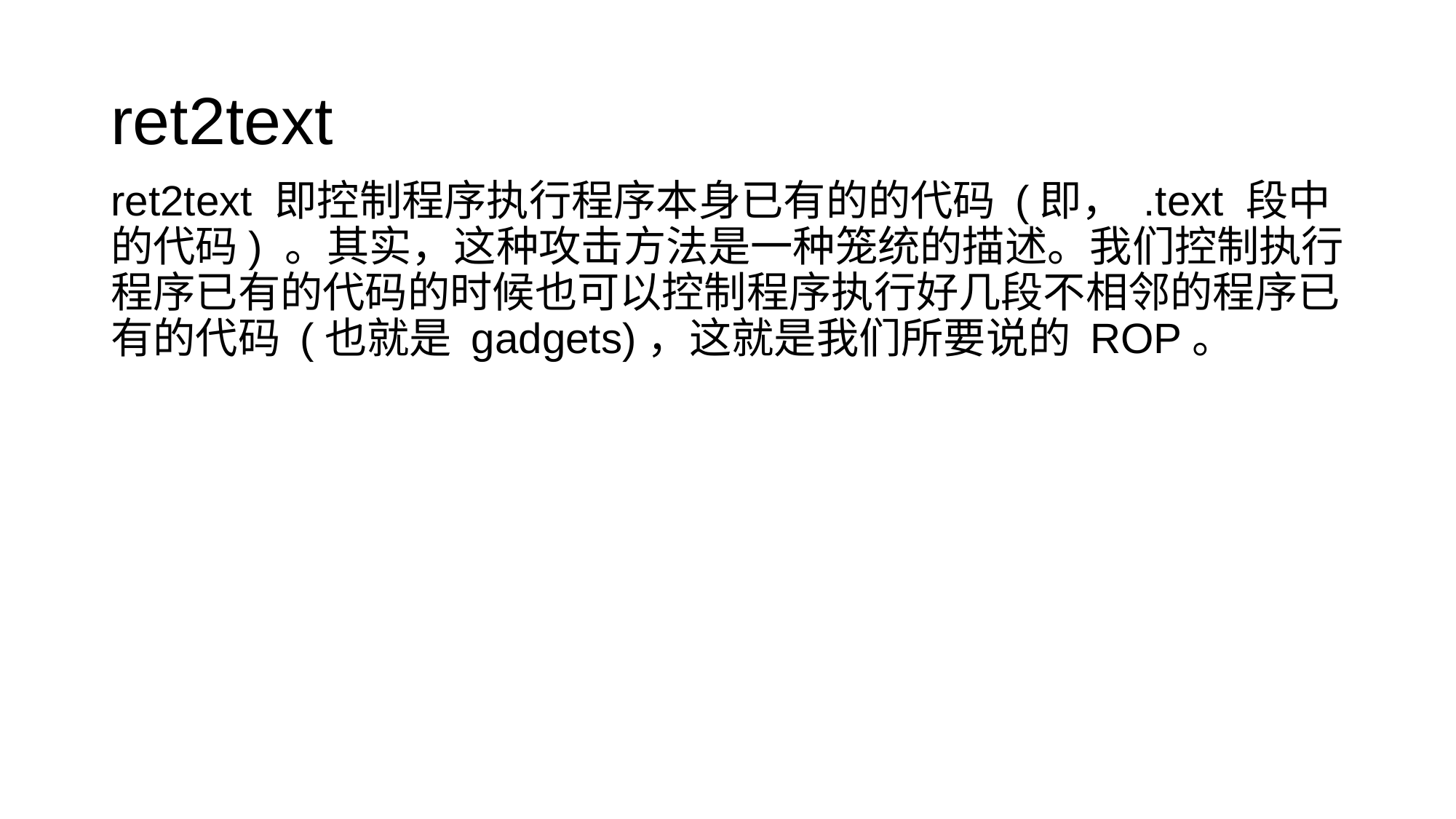

# ret2text
ret2text 即控制程序执行程序本身已有的的代码 (即， .text 段中的代码) 。其实，这种攻击方法是一种笼统的描述。我们控制执行程序已有的代码的时候也可以控制程序执行好几段不相邻的程序已有的代码 (也就是 gadgets)，这就是我们所要说的 ROP。